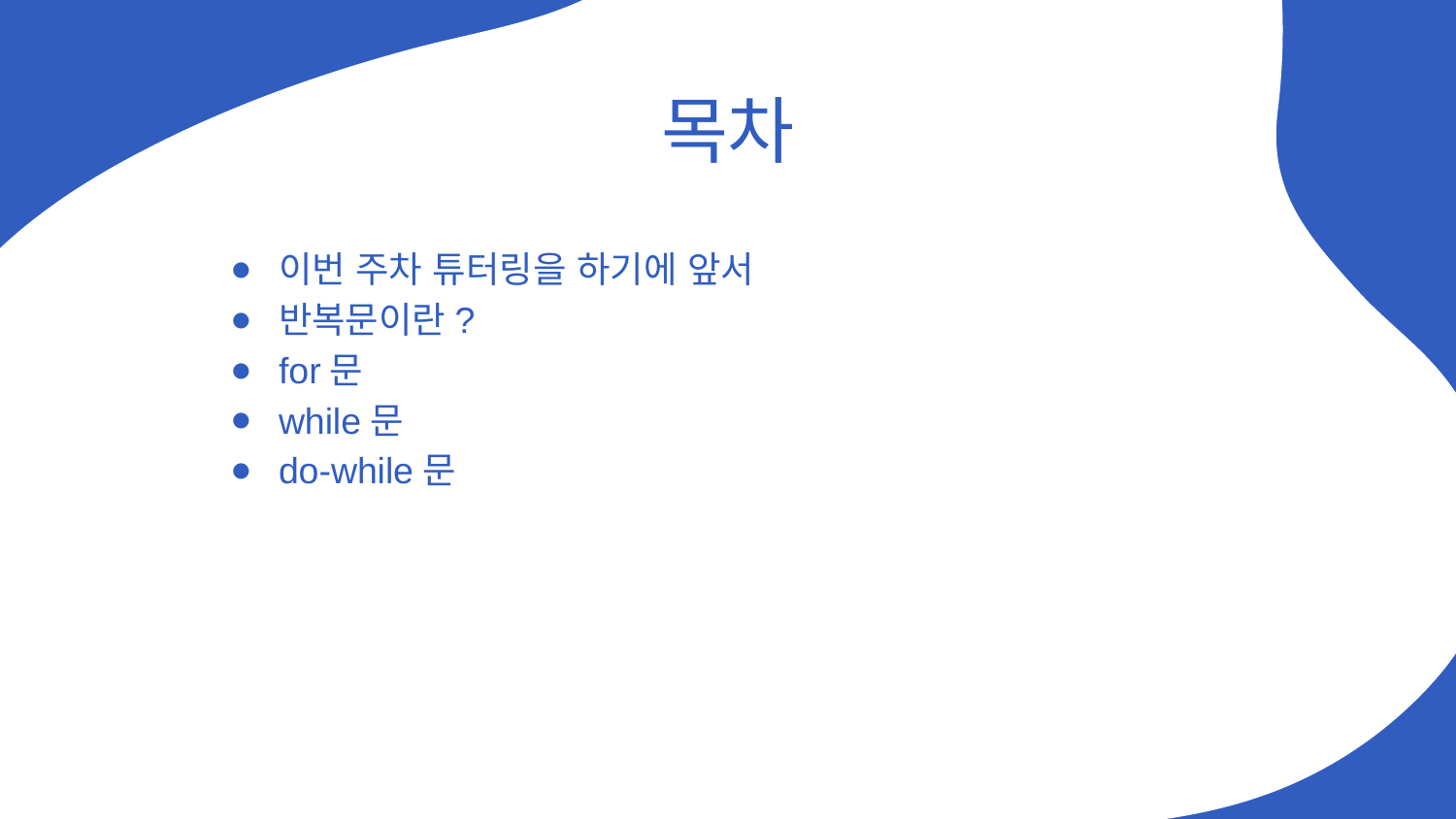

# 목차
이번 주차 튜터링을 하기에 앞서
반복문이란?
for문
while문
do-while문